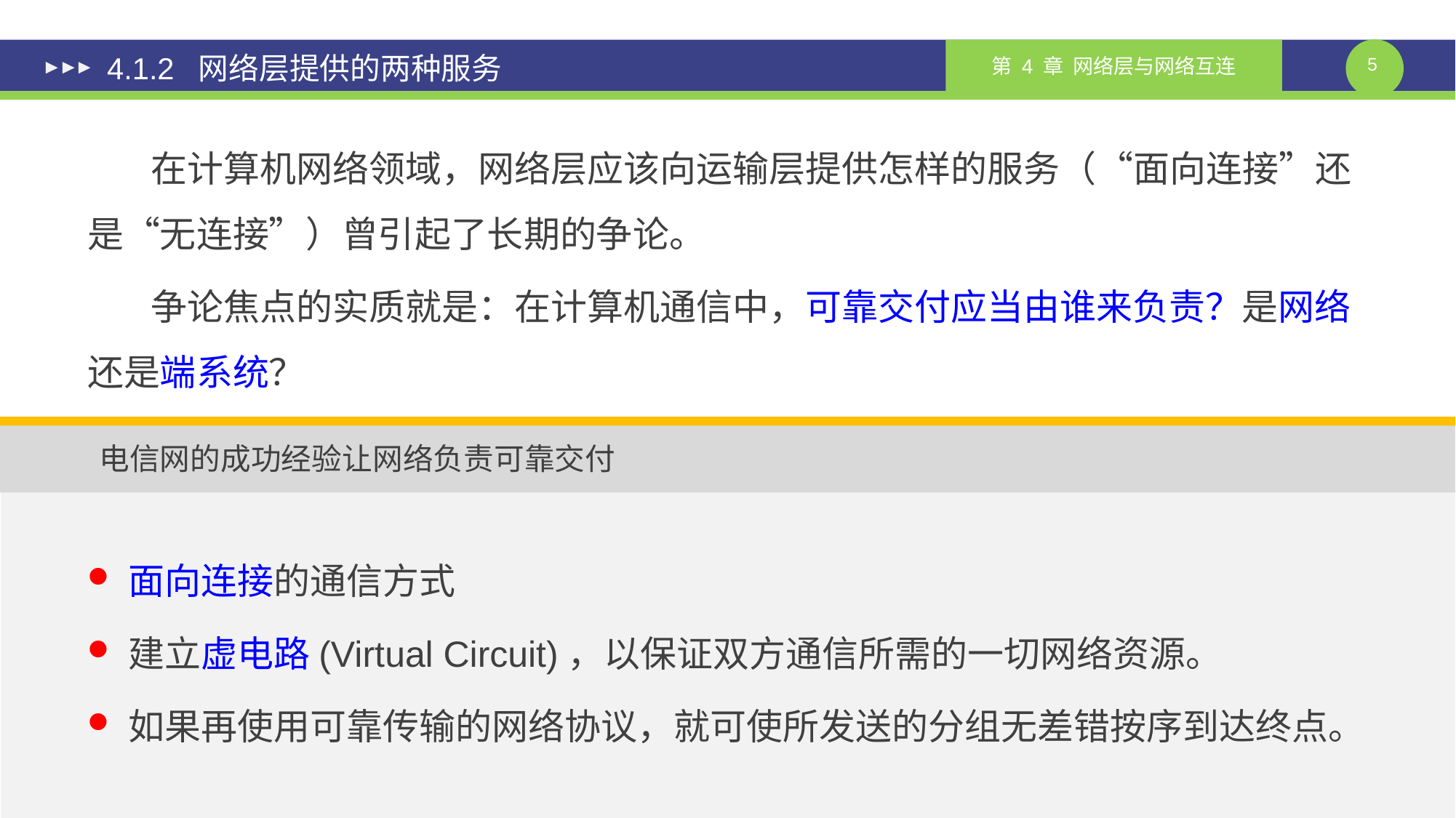

# 4.1.2  网络层提供的两种服务
在计算机网络领域，网络层应该向运输层提供怎样的服务（“面向连接”还是“无连接”）曾引起了长期的争论。
争论焦点的实质就是：在计算机通信中，可靠交付应当由谁来负责？是网络还是端系统？

电信网的成功经验让网络负责可靠交付
面向连接的通信方式
建立虚电路(Virtual Circuit)，以保证双方通信所需的一切网络资源。
如果再使用可靠传输的网络协议，就可使所发送的分组无差错按序到达终点。
课件制作人：谢钧  谢希仁